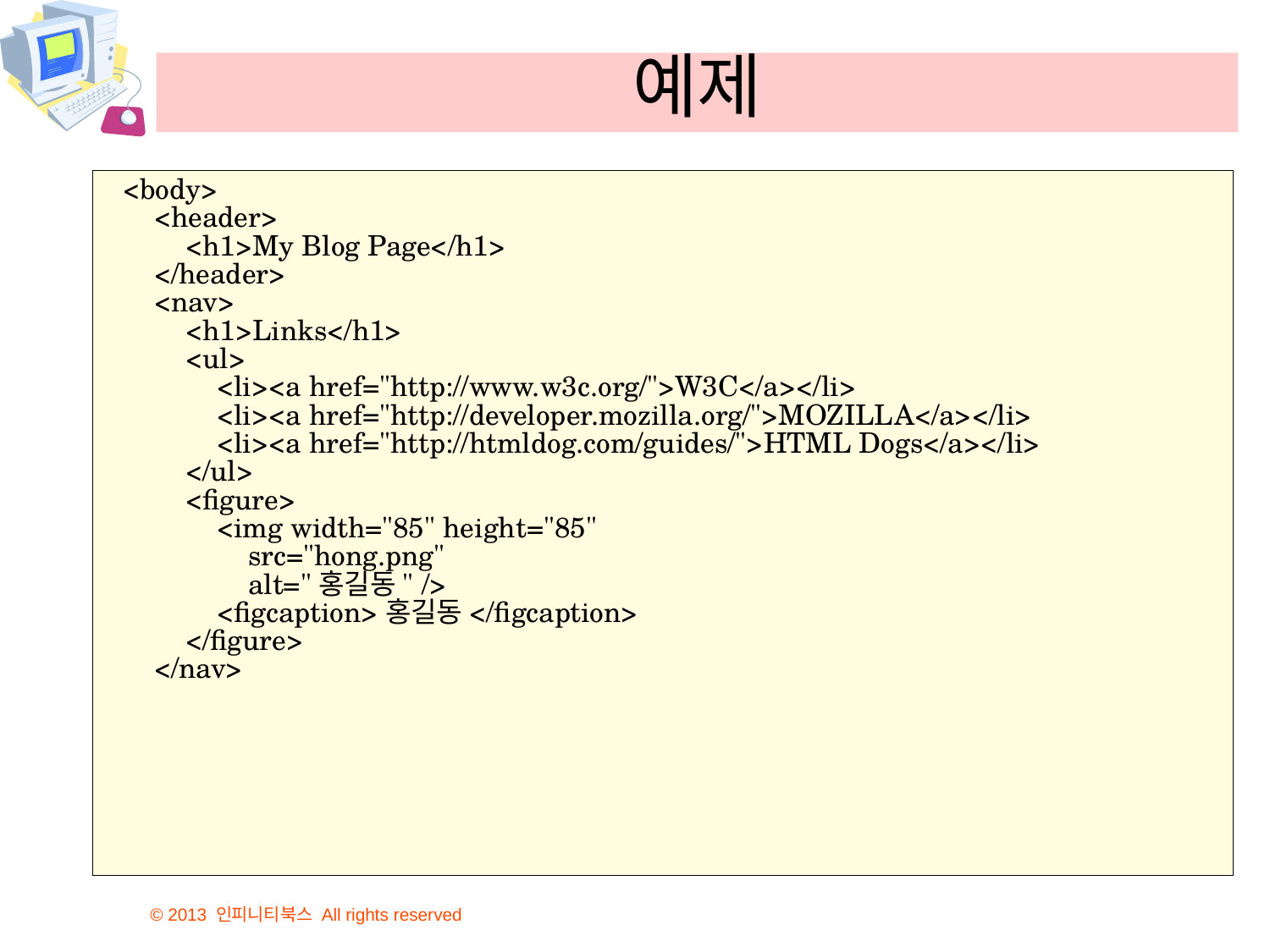

# 예제
<body>
    <header>
        <h1>My Blog Page</h1>
    </header>
    <nav>
        <h1>Links</h1>
        <ul>
            <li><a href="http://www.w3c.org/">W3C</a></li>
            <li><a href="http://developer.mozilla.org/">MOZILLA</a></li>
            <li><a href="http://htmldog.com/guides/">HTML Dogs</a></li>
        </ul>
        <figure>
            <img width="85" height="85"
                src="hong.png"
                alt="홍길동" />
            <figcaption>홍길동</figcaption>
        </figure>
    </nav>